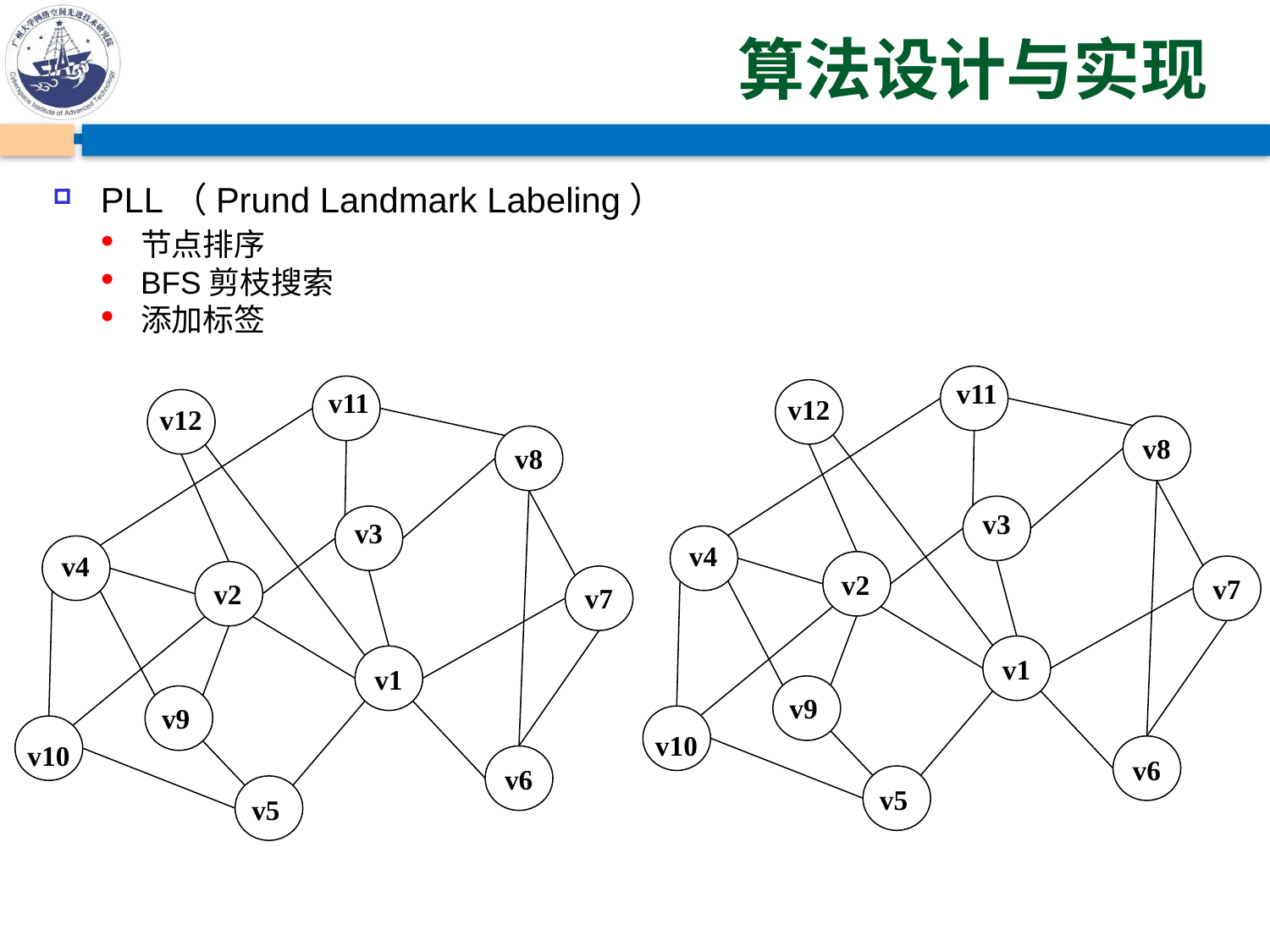

# 算法设计与实现
PLL（Prund Landmark Labeling）

节点排序
BFS剪枝搜索
添加标签

v11

v11

v12

v12

v8

v8

v3

v3

v4

v4

v2

v7

v2
v7

v1
v1

v9

v9

v10
v10

v6
v6

v5
v5
16